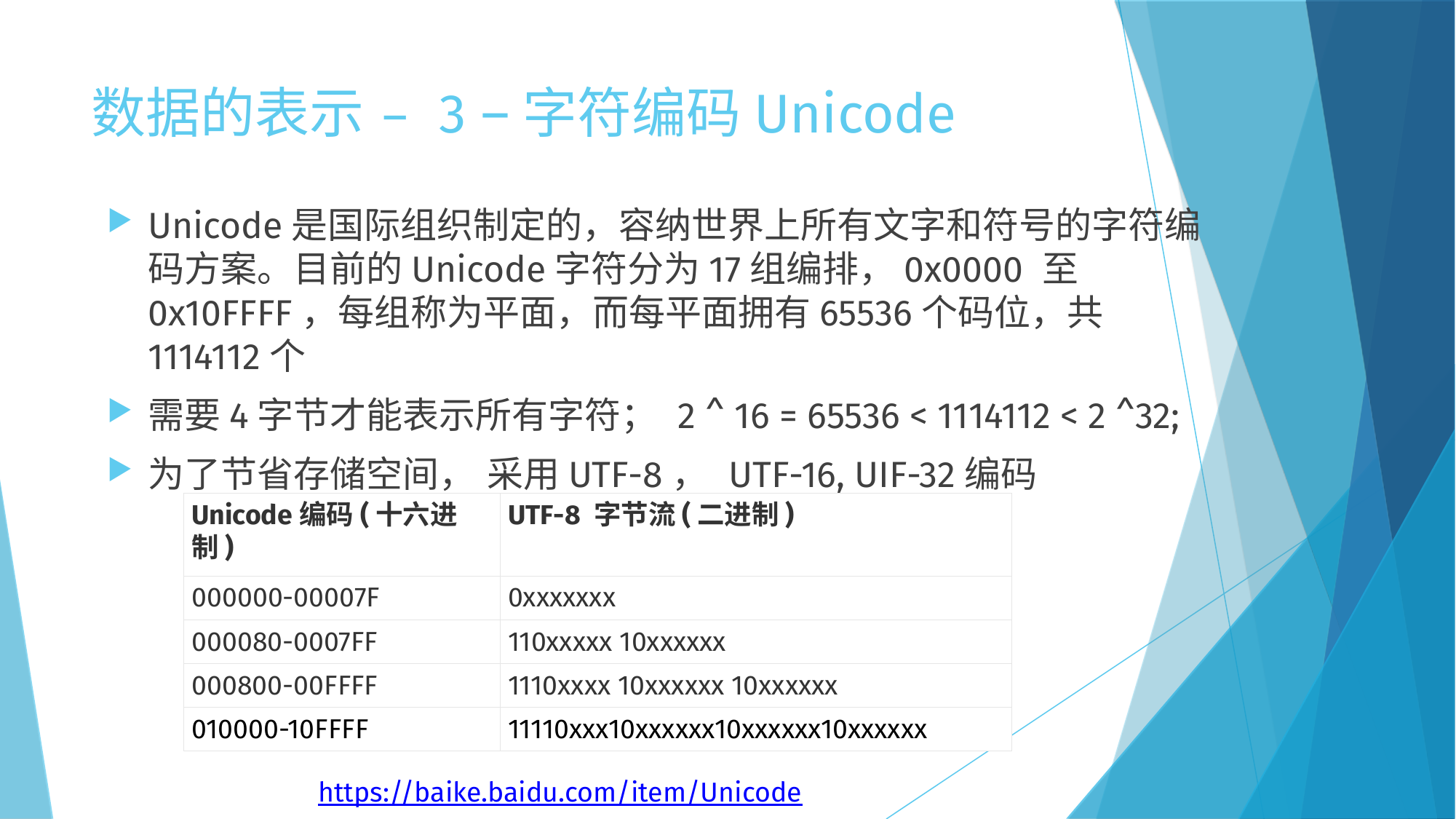

数据的表示 – 3 –字符编码Unicode
Unicode是国际组织制定的，容纳世界上所有文字和符号的字符编码方案。目前的Unicode字符分为17组编排，0x0000 至 0x10FFFF，每组称为平面，而每平面拥有65536个码位，共1114112个
需要4字节才能表示所有字符； 2 ^ 16 = 65536 < 1114112 < 2 ^32;
为了节省存储空间， 采用UTF-8， UTF-16, UIF-32编码
| Unicode编码(十六进制) | UTF-8 字节流(二进制) |
| --- | --- |
| 000000-00007F | 0xxxxxxx |
| 000080-0007FF | 110xxxxx 10xxxxxx |
| 000800-00FFFF | 1110xxxx 10xxxxxx 10xxxxxx |
| 010000-10FFFF | 11110xxx10xxxxxx10xxxxxx10xxxxxx |
https://baike.baidu.com/item/Unicode